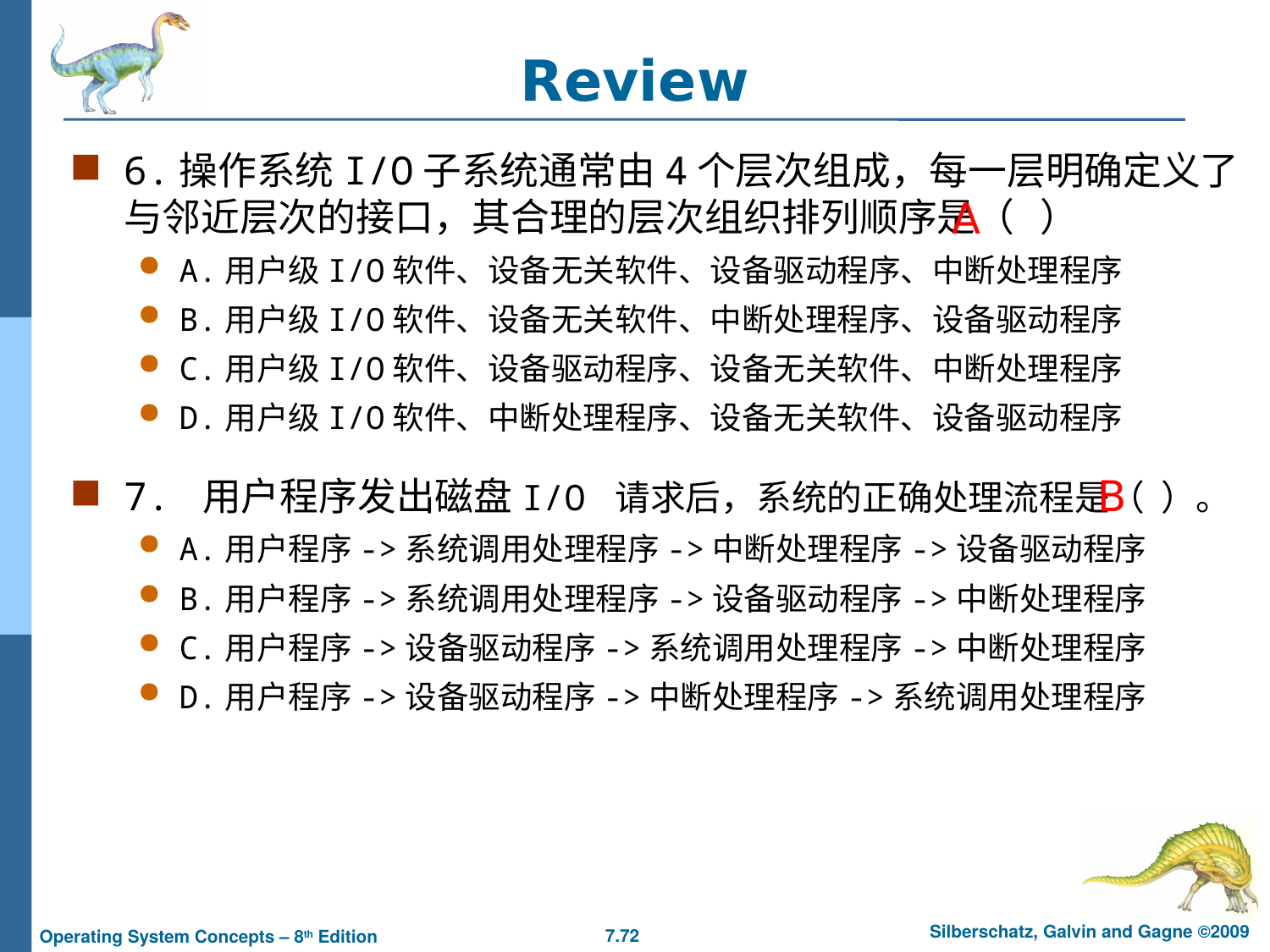

# Review
6.操作系统I/O子系统通常由4个层次组成，每一层明确定义了与邻近层次的接口，其合理的层次组织排列顺序是（   ）
A.用户级I/O软件、设备无关软件、设备驱动程序、中断处理程序
B.用户级I/O软件、设备无关软件、中断处理程序、设备驱动程序
C.用户级I/O软件、设备驱动程序、设备无关软件、中断处理程序
D.用户级I/O软件、中断处理程序、设备无关软件、设备驱动程序
A
B
7. 用户程序发出磁盘I/O 请求后，系统的正确处理流程是（  ）。
A.用户程序->系统调用处理程序->中断处理程序->设备驱动程序
B.用户程序->系统调用处理程序->设备驱动程序->中断处理程序
C.用户程序->设备驱动程序->系统调用处理程序->中断处理程序
D.用户程序->设备驱动程序->中断处理程序->系统调用处理程序